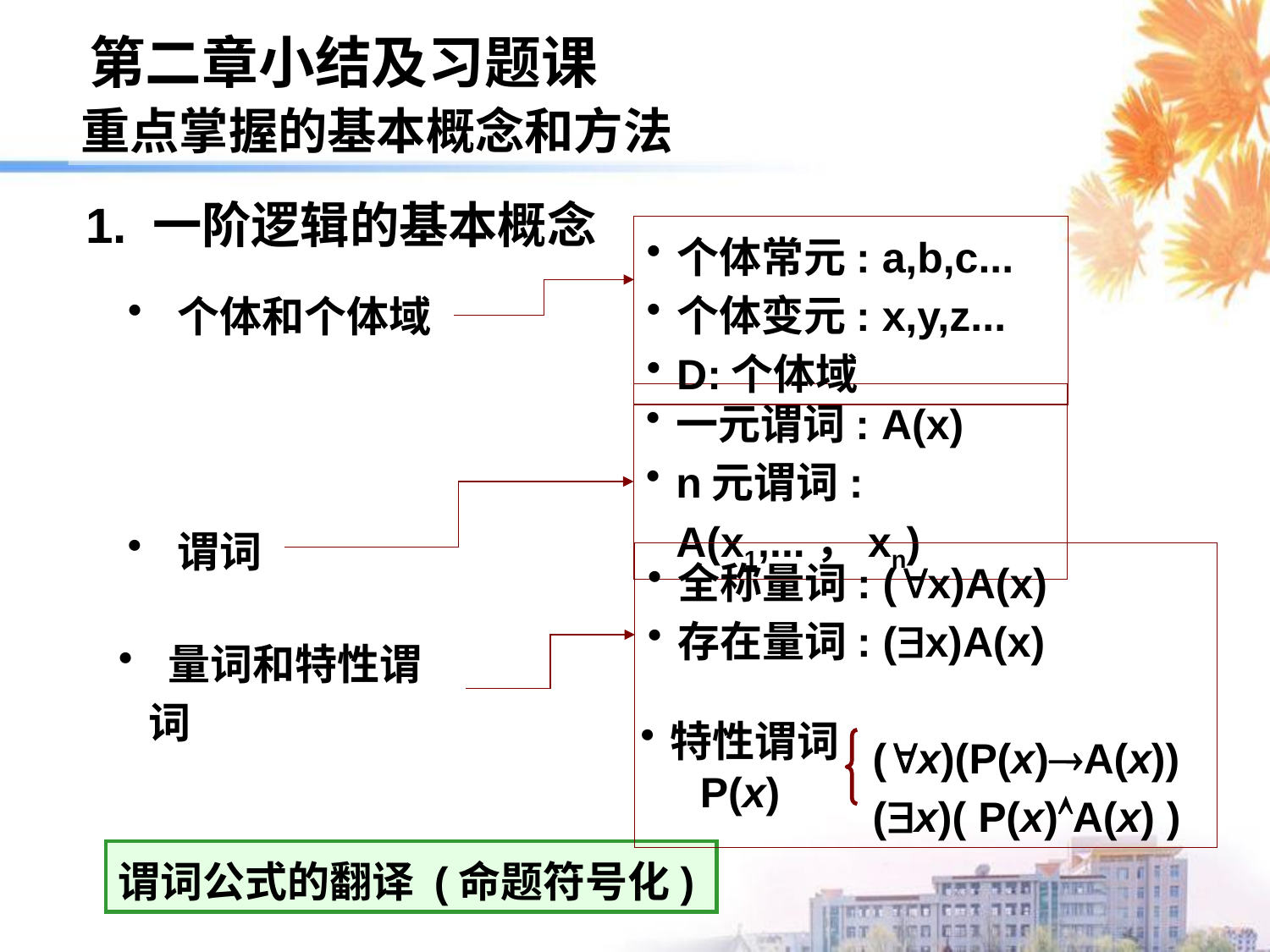

第二章小结及习题课
重点掌握的基本概念和方法
1. 一阶逻辑的基本概念
个体常元: a,b,c...
个体变元: x,y,z...
D:个体域
 个体和个体域
一元谓词: A(x)
n元谓词: A(x1,...，xn)
 谓词
全称量词: (∀x)A(x)
存在量词: (∃x)A(x)
                   (∀x)(P(x)→A(x))
                   (∃x)( P(x)∧A(x) )
 量词和特性谓词
特性谓词
P(x)

谓词公式的翻译 (命题符号化)